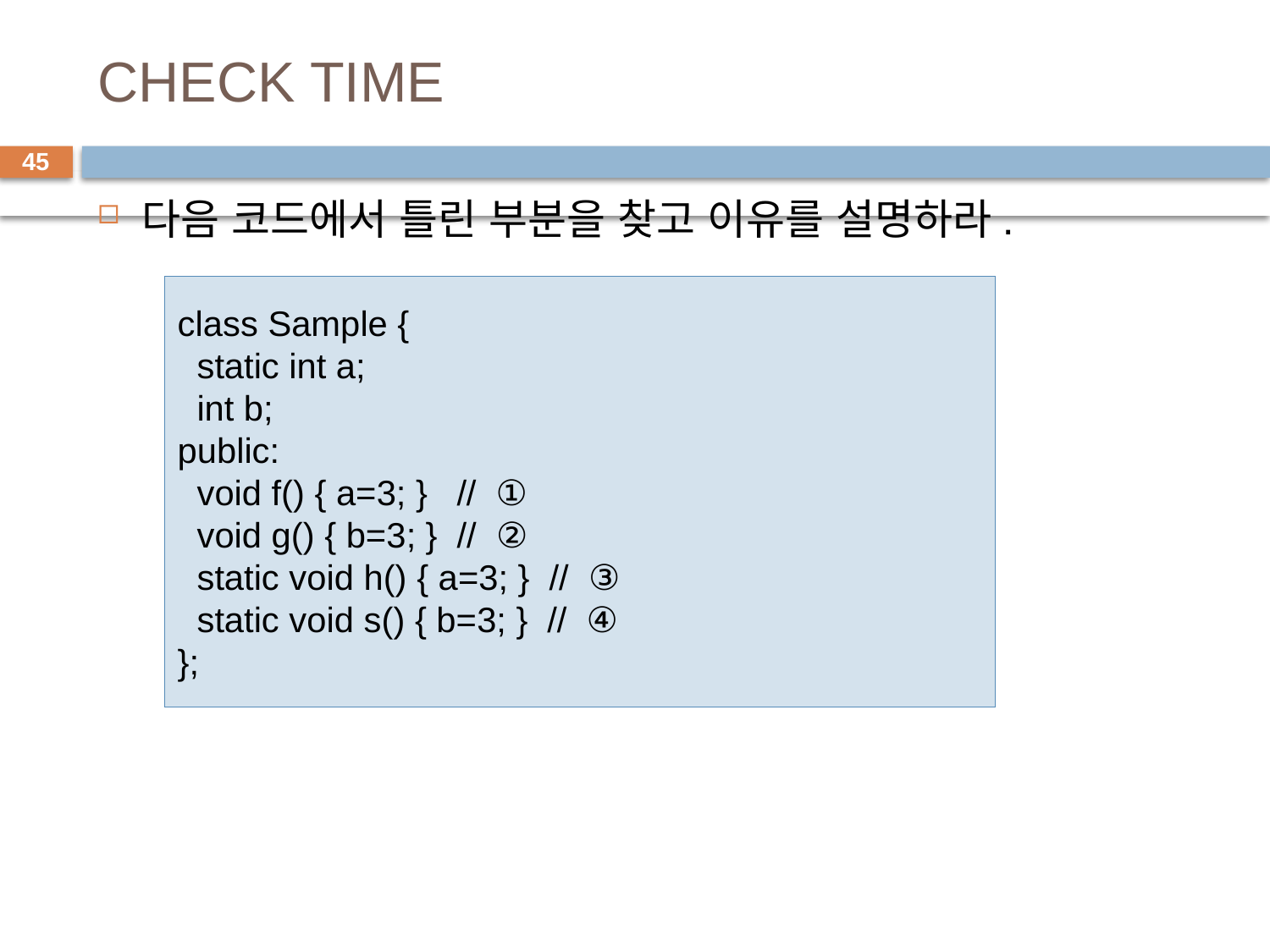

# CHECK TIME
45
다음 코드에서 틀린 부분을 찾고 이유를 설명하라.

class Sample {
  static int a;
  int b;
public:
  void f() { a=3; }   //  ①
  void g() { b=3; }  //  ②
  static void h() { a=3; }  //  ③
  static void s() { b=3; }  //  ④
};